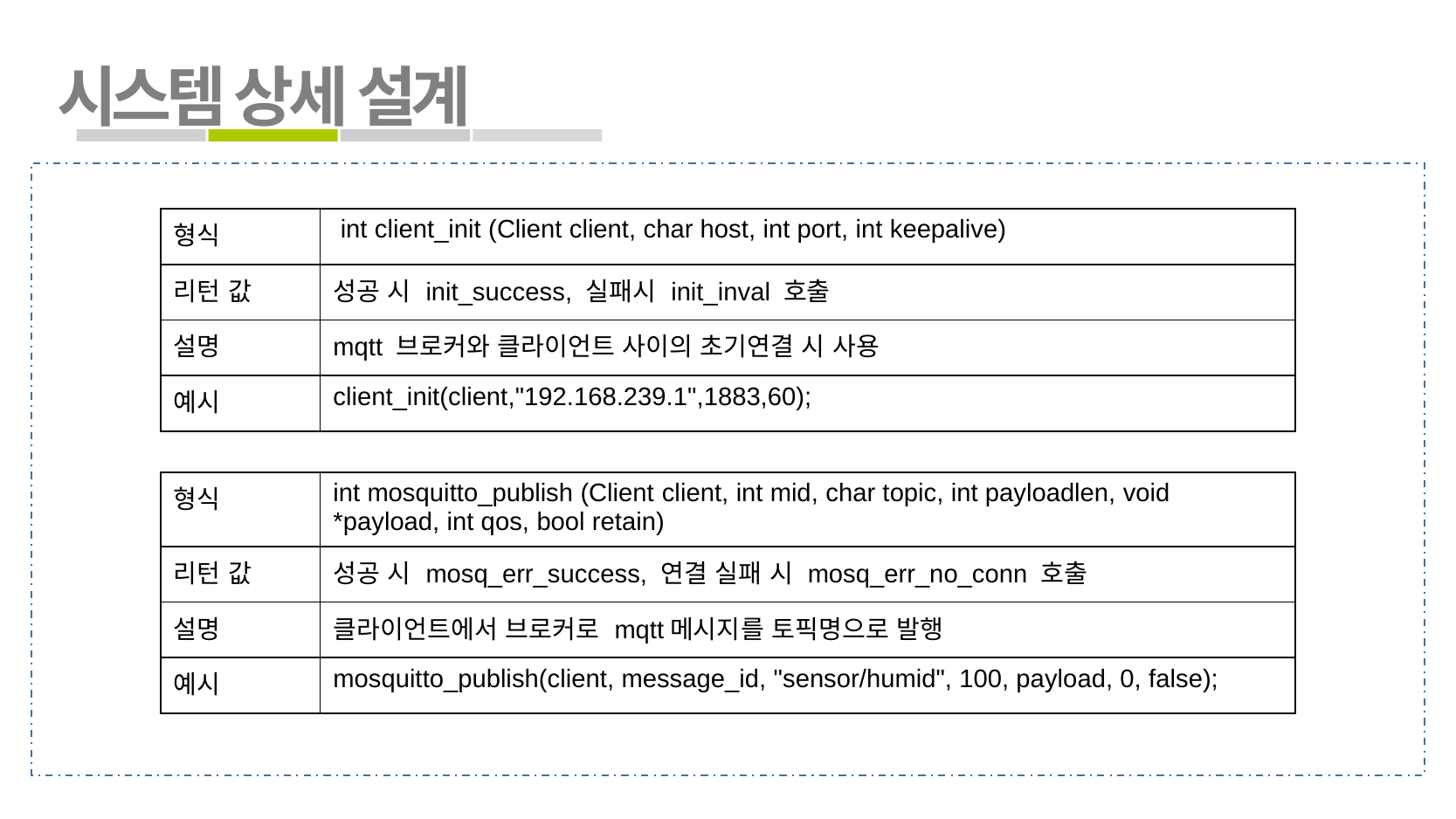

시스템 상세 설계

| 형식 | int client\_init (Client client, char host, int port, int keepalive) |
| --- | --- |
| 리턴 값 | 성공 시 init\_success, 실패시 init\_inval 호출 |
| 설명 | mqtt 브로커와 클라이언트 사이의 초기연결 시 사용 |
| 예시 | client\_init(client,"192.168.239.1",1883,60); |
| 형식 | int mosquitto\_publish (Client client, int mid, char topic, int payloadlen, void \*payload, int qos, bool retain) |
| --- | --- |
| 리턴 값 | 성공 시 mosq\_err\_success, 연결 실패 시 mosq\_err\_no\_conn 호출 |
| 설명 | 클라이언트에서 브로커로 mqtt메시지를 토픽명으로 발행 |
| 예시 | mosquitto\_publish(client, message\_id, "sensor/humid", 100, payload, 0, false); |